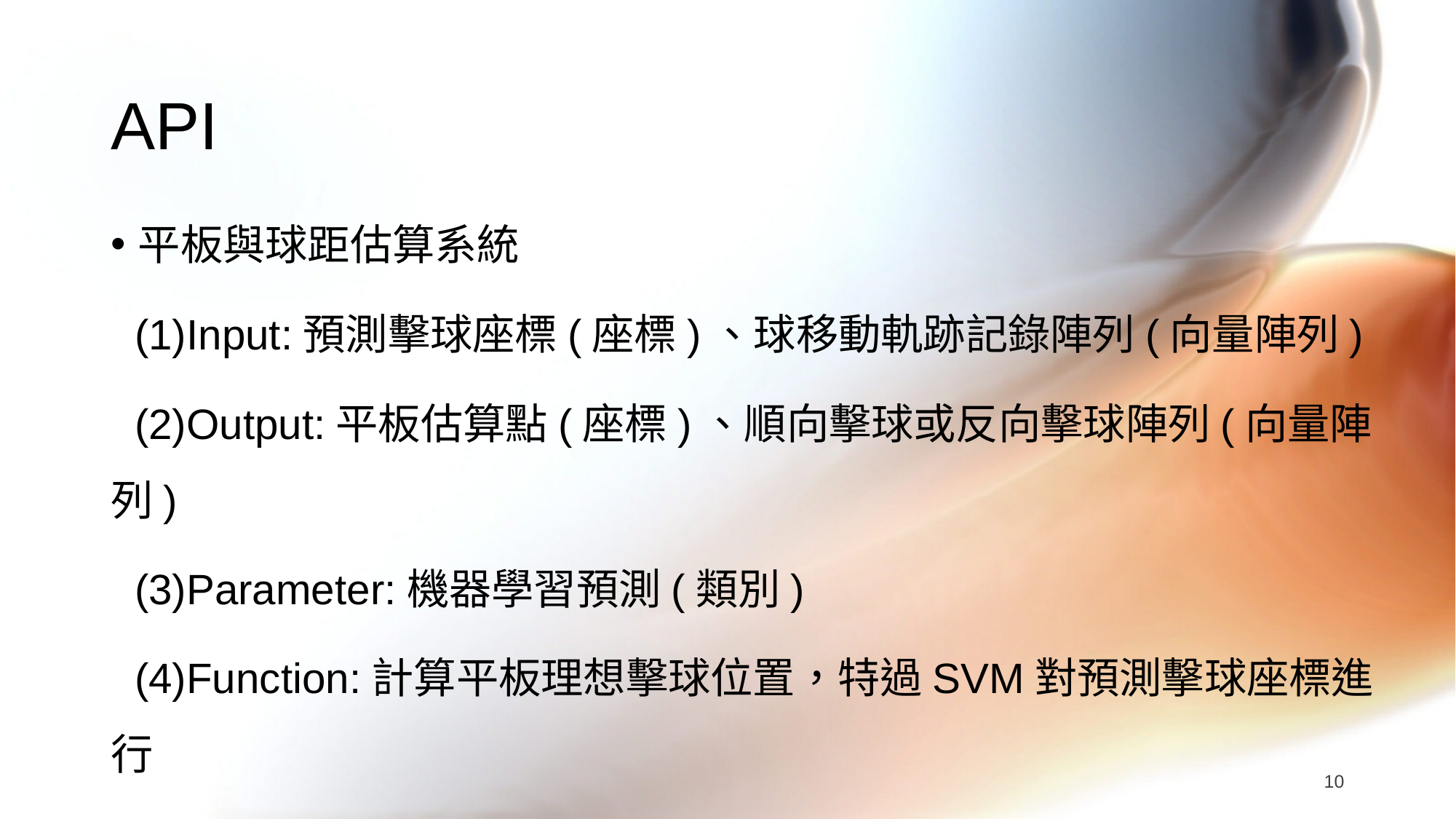

# API
平板與球距估算系統
  (1)Input:預測擊球座標(座標)、球移動軌跡記錄陣列(向量陣列)
  (2)Output:平板估算點(座標)、順向擊球或反向擊球陣列(向量陣列)
  (3)Parameter:機器學習預測(類別)
  (4)Function:計算平板理想擊球位置，特過SVM對預測擊球座標進行
                        預測，得出理想平板座標。
10